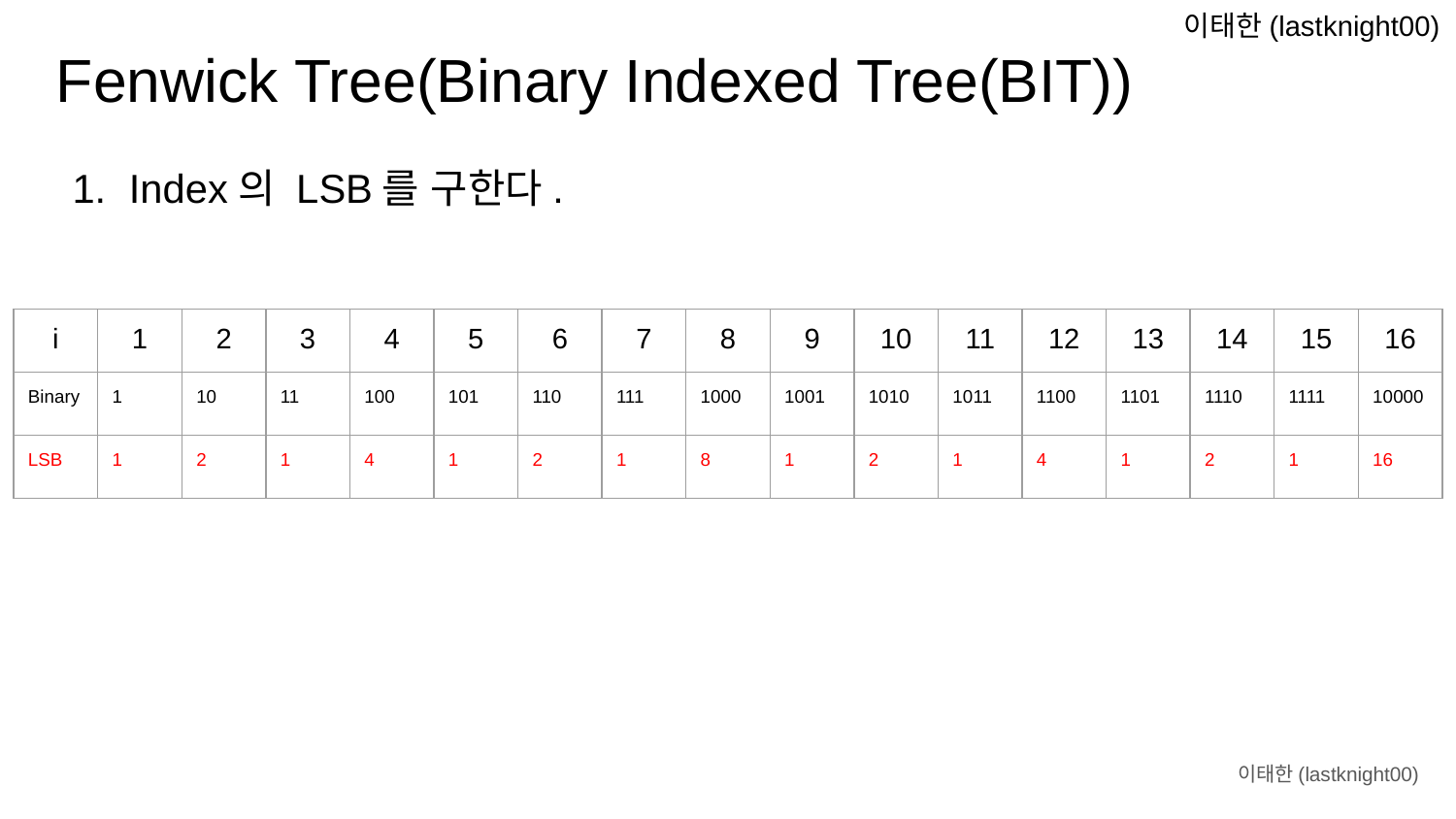

Fenwick Tree(Binary Indexed Tree(BIT))

Index의 LSB를 구한다.
| i | 1 | 2 | 3 | 4 | 5 | 6 | 7 | 8 | 9 | 10 | 11 | 12 | 13 | 14 | 15 | 16 |
| --- | --- | --- | --- | --- | --- | --- | --- | --- | --- | --- | --- | --- | --- | --- | --- | --- |
| Binary | 1 | 10 | 11 | 100 | 101 | 110 | 111 | 1000 | 1001 | 1010 | 1011 | 1100 | 1101 | 1110 | 1111 | 10000 |
| LSB | 1 | 2 | 1 | 4 | 1 | 2 | 1 | 8 | 1 | 2 | 1 | 4 | 1 | 2 | 1 | 16 |